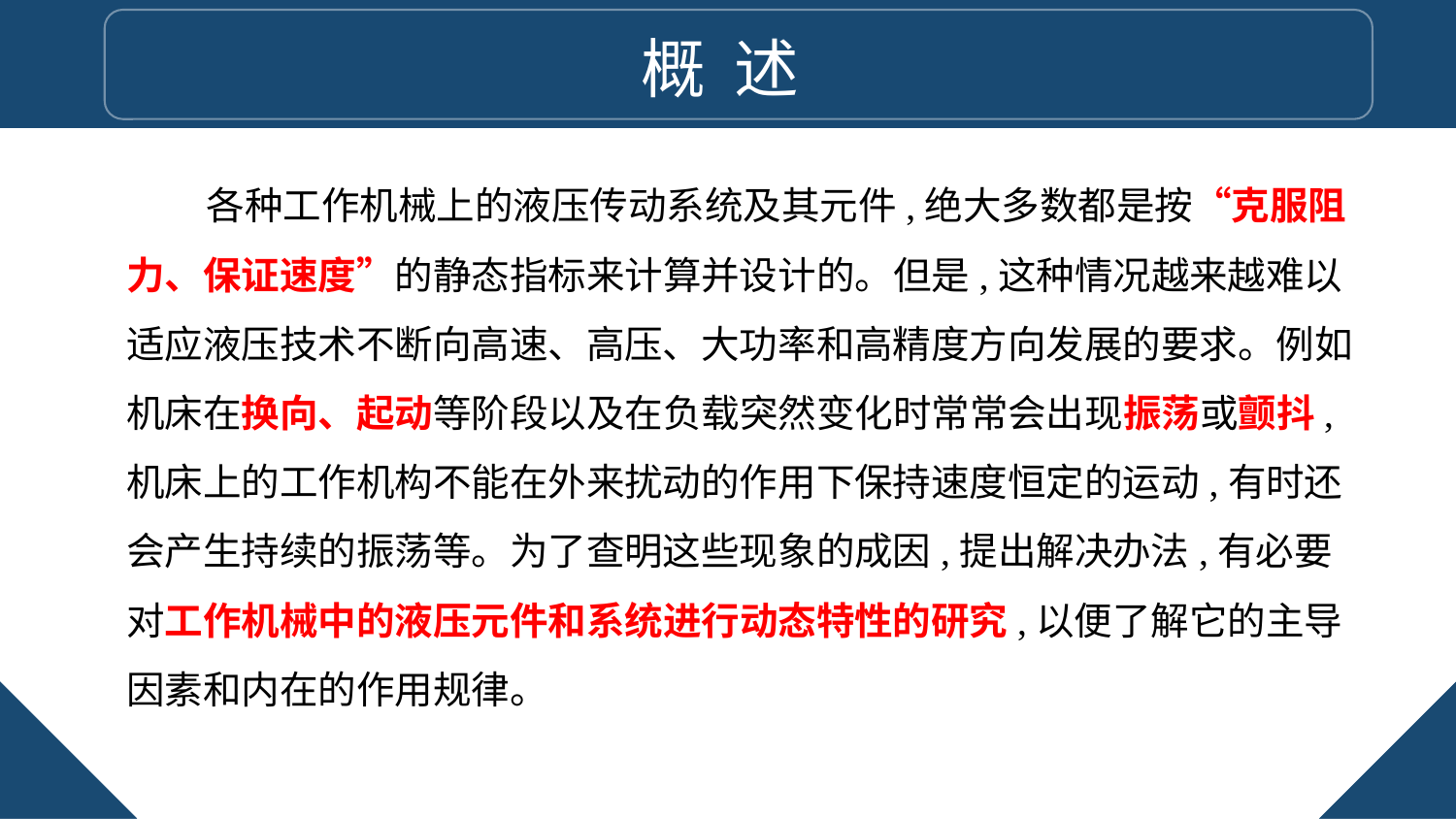

概  述
各种工作机械上的液压传动系统及其元件,绝大多数都是按“克服阻力、保证速度”的静态指标来计算并设计的。但是,这种情况越来越难以适应液压技术不断向高速、高压、大功率和高精度方向发展的要求。例如机床在换向、起动等阶段以及在负载突然变化时常常会出现振荡或颤抖,机床上的工作机构不能在外来扰动的作用下保持速度恒定的运动,有时还会产生持续的振荡等。为了查明这些现象的成因,提出解决办法,有必要对工作机械中的液压元件和系统进行动态特性的研究,以便了解它的主导因素和内在的作用规律。